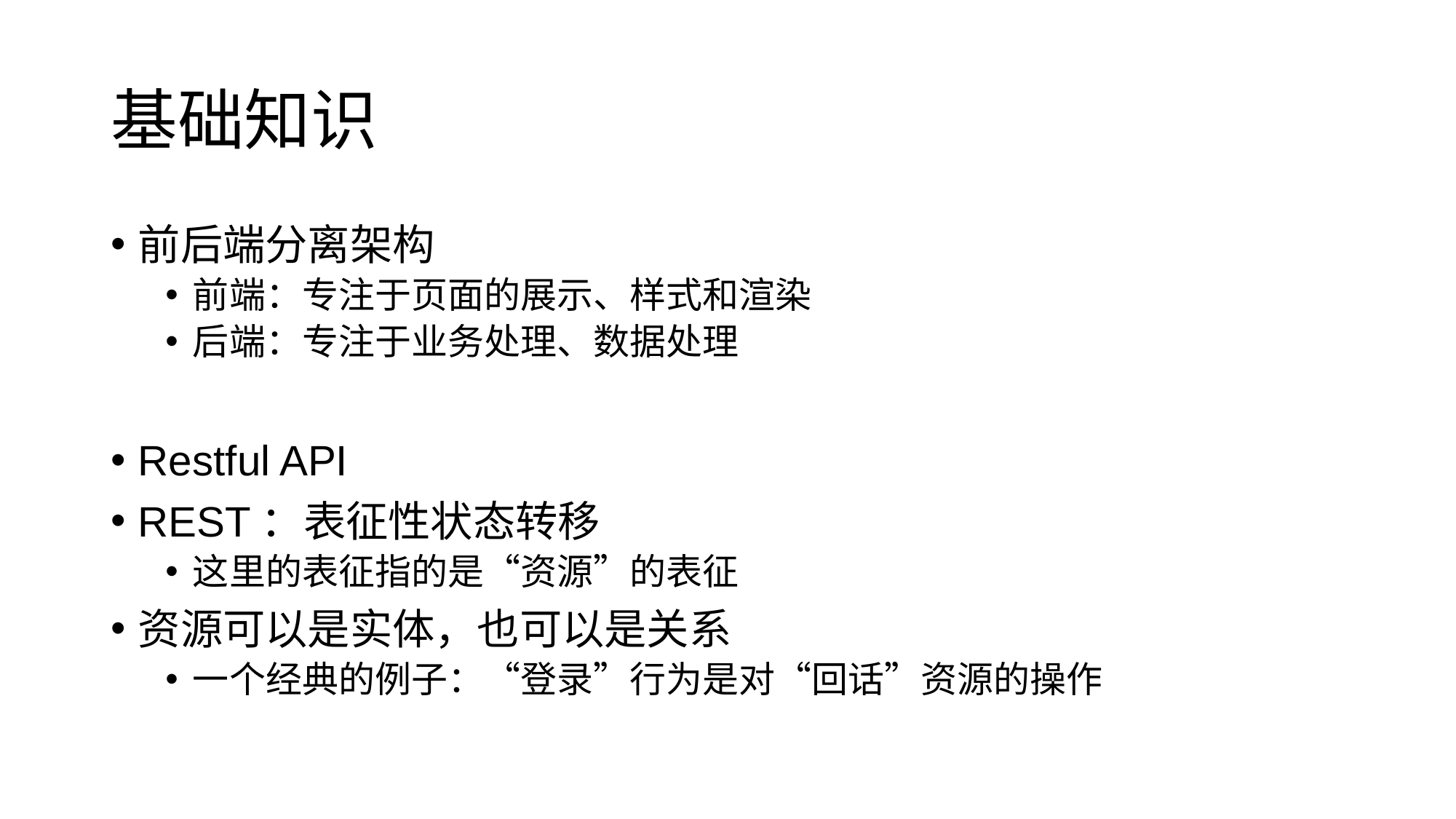

# 基础知识
前后端分离架构
前端：专注于页面的展示、样式和渲染
后端：专注于业务处理、数据处理

Restful API
REST：表征性状态转移
这里的表征指的是“资源”的表征
资源可以是实体，也可以是关系
一个经典的例子：“登录”行为是对“回话”资源的操作